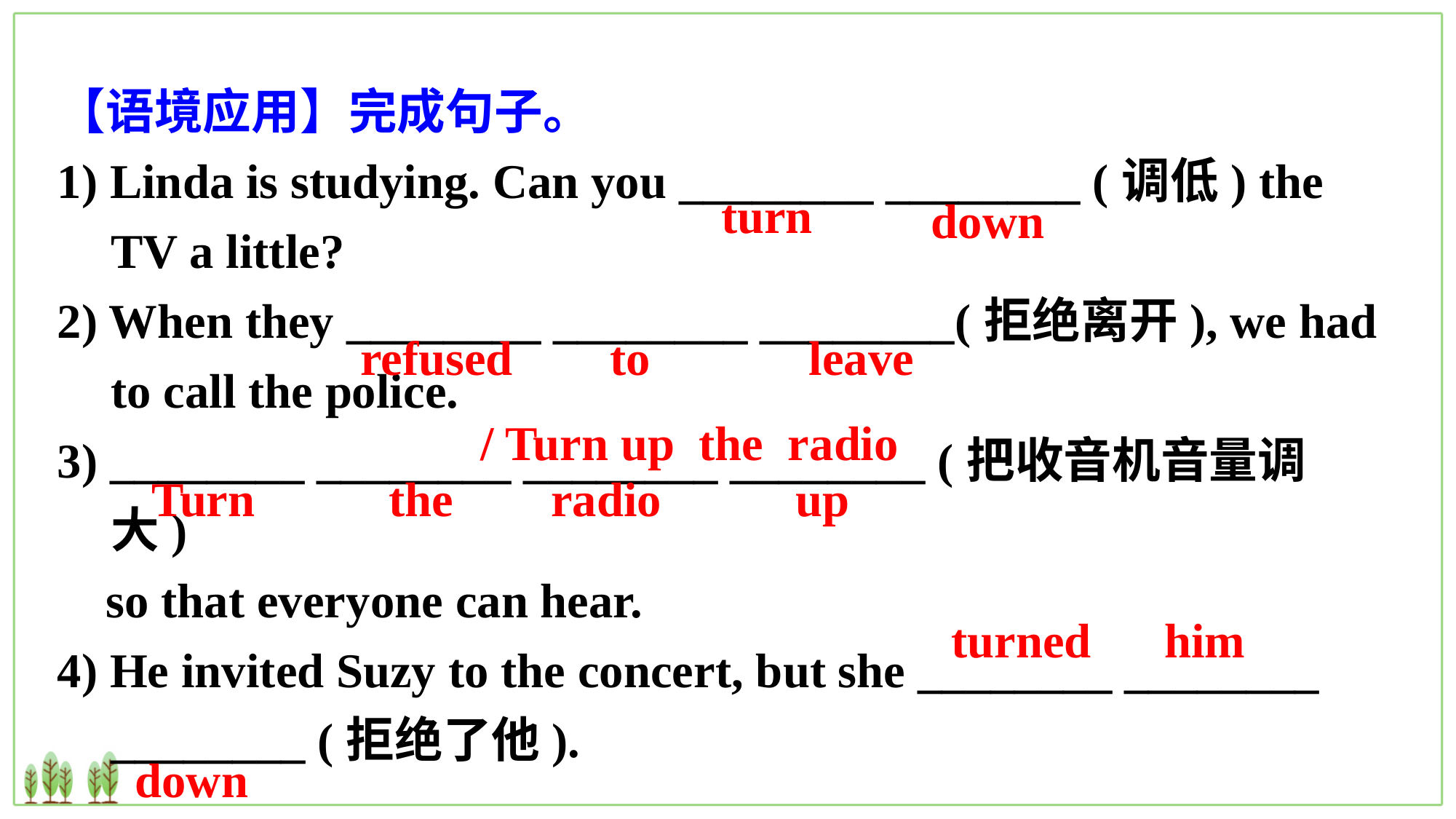

【语境应用】完成句子。
1) Linda is studying. Can you ________ ________ (调低) the TV a little?
2) When they ________ ________ ________(拒绝离开), we had to call the police.
3) ________ ________ ________ ________ (把收音机音量调大)
    so that everyone can hear.
4) He invited Suzy to the concert, but she ________ ________ ________ (拒绝了他).
turn
 down
refused        to             leave
/ Turn up  the  radio
Turn           the        radio           up
                                                                   turned      him
down